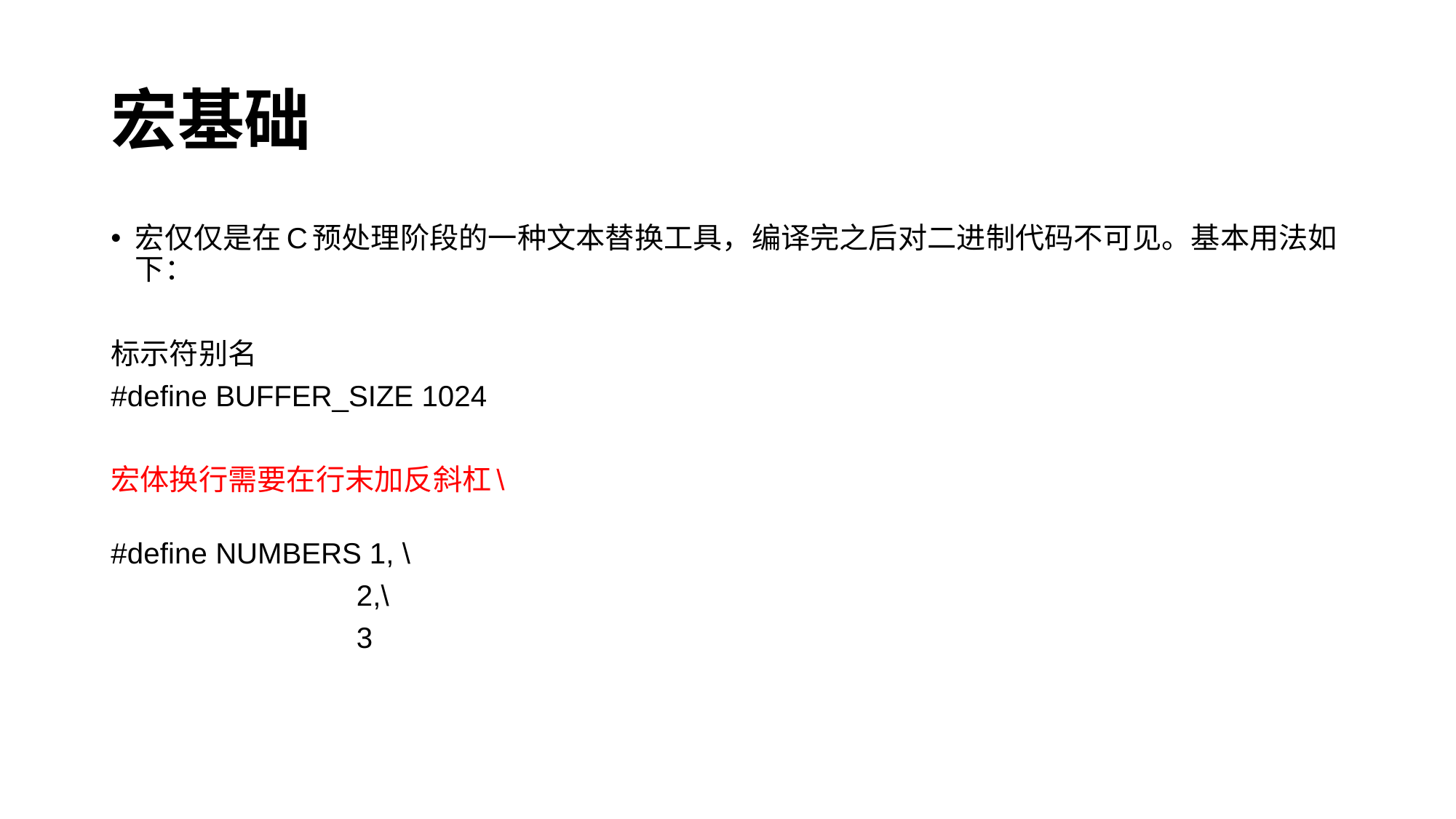

# 宏基础
宏仅仅是在C预处理阶段的一种文本替换工具，编译完之后对二进制代码不可见。基本用法如下：

标示符别名
#define BUFFER_SIZE 1024

宏体换行需要在行末加反斜杠\
#define NUMBERS 1, \
                              2,\
                              3